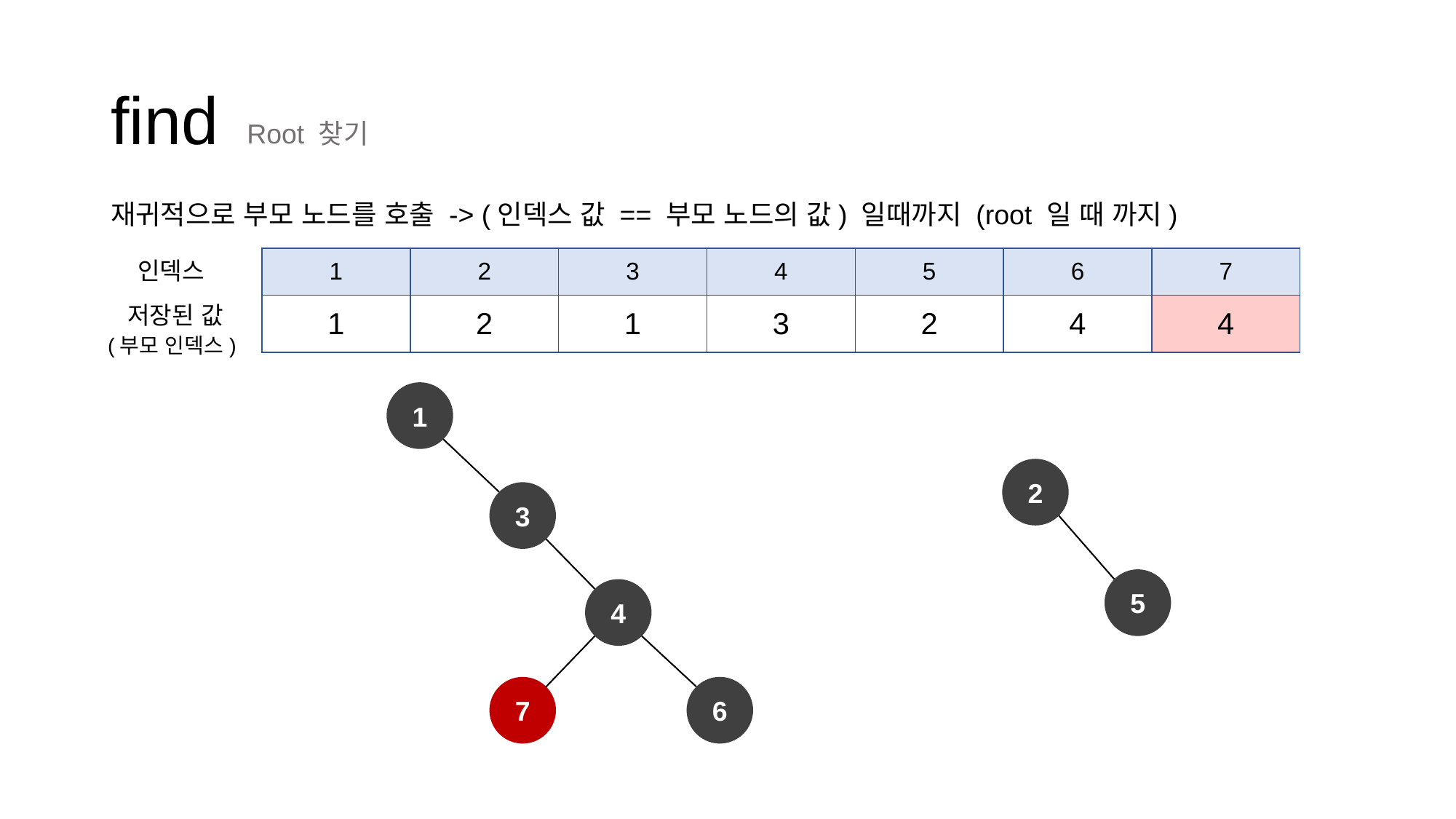

# find
Root 찾기
재귀적으로 부모 노드를 호출 -> (인덱스 값 == 부모 노드의 값) 일때까지 (root 일 때 까지)
| 1 | 2 | 3 | 4 | 5 | 6 | 7 |
| --- | --- | --- | --- | --- | --- | --- |
| 1 | 2 | 1 | 3 | 2 | 4 | 4 |
인덱스
저장된 값
(부모 인덱스)
1
2
3
5
4
7
6